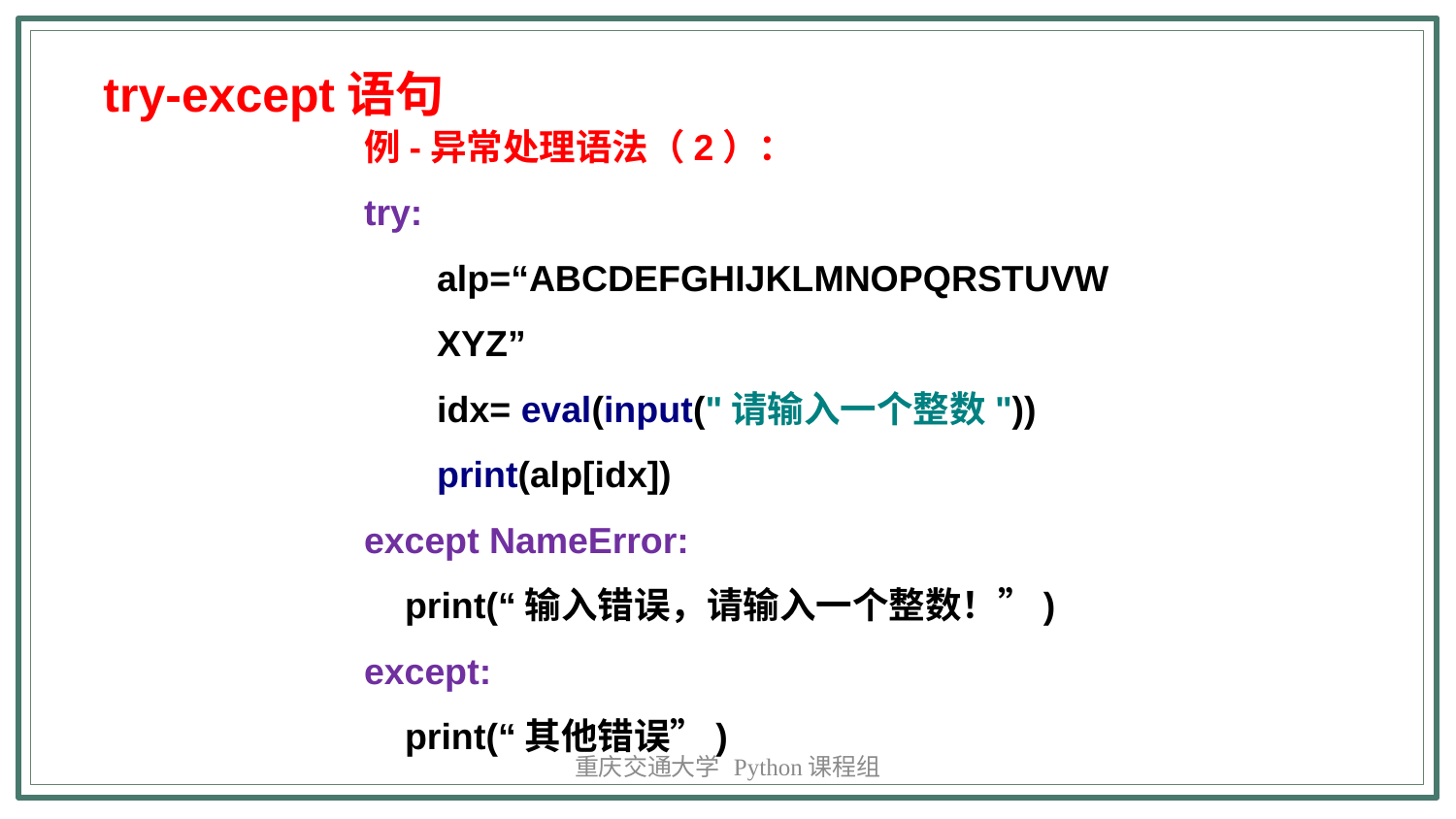

try-except语句
例-异常处理语法（2）：
try:
alp=“ABCDEFGHIJKLMNOPQRSTUVWXYZ”
idx= eval(input("请输入一个整数"))
print(alp[idx])
except NameError:
    print(“输入错误，请输入一个整数！”)
except:
    print(“其他错误”)
重庆交通大学 Python课程组